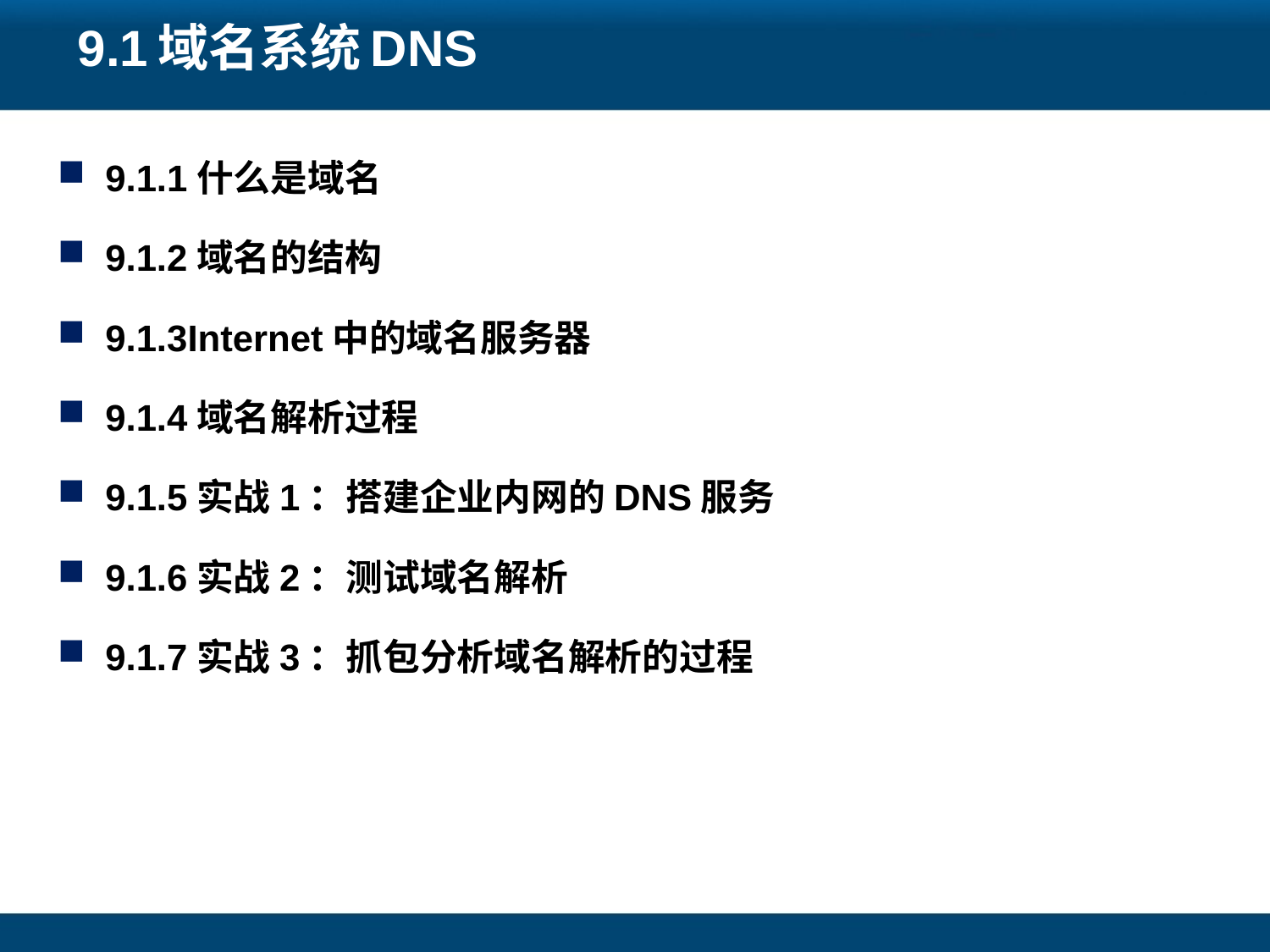

# 9.1域名系统DNS
9.1.1什么是域名
9.1.2域名的结构
9.1.3Internet中的域名服务器
9.1.4域名解析过程
9.1.5实战1：搭建企业内网的DNS服务
9.1.6实战2：测试域名解析
9.1.7实战3：抓包分析域名解析的过程